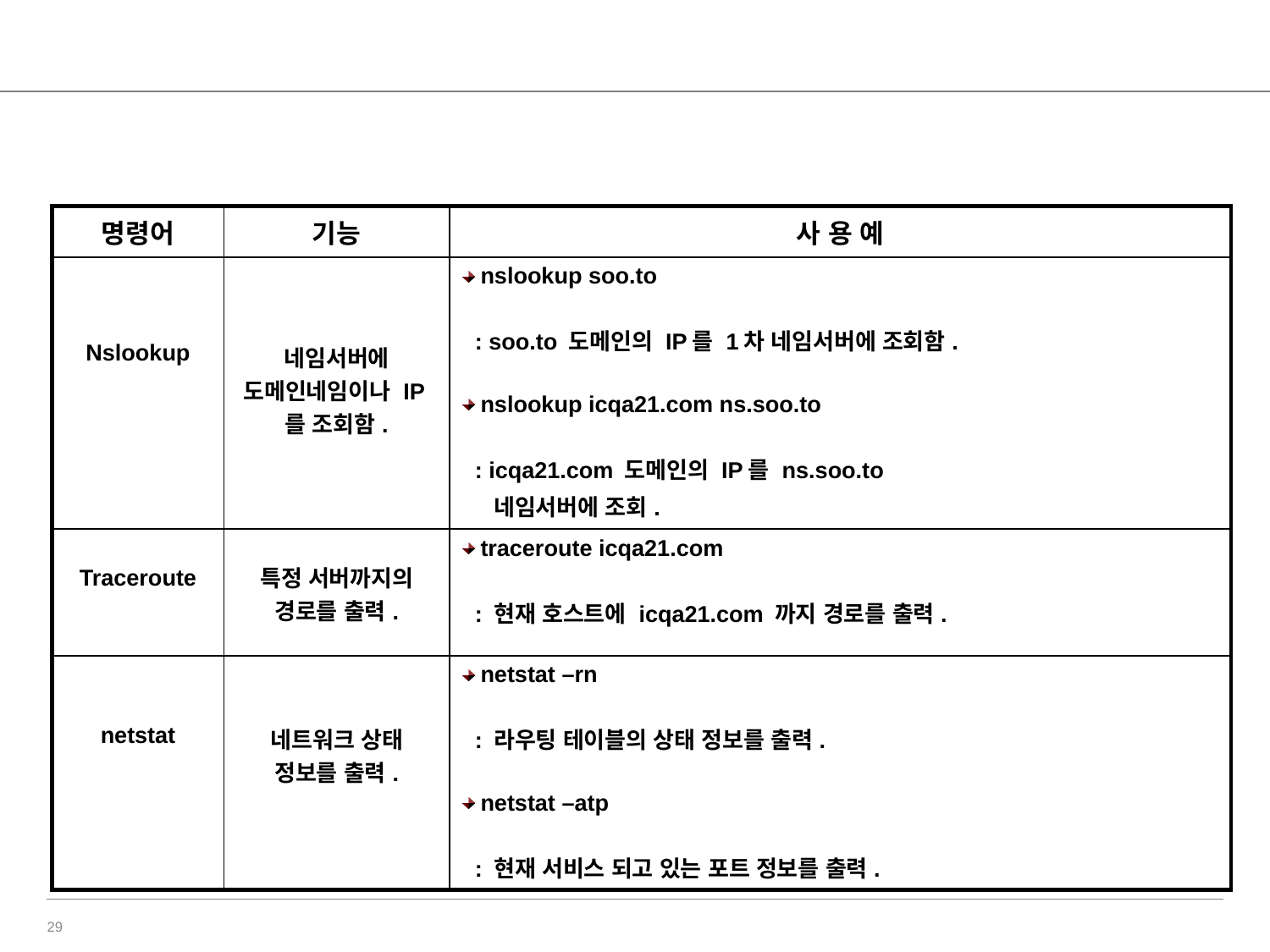

#
| 명령어 | 기능 | 사 용 예 |
| --- | --- | --- |
| Nslookup | 네임서버에 도메인네임이나 IP를 조회함. | nslookup soo.to : soo.to 도메인의 IP를 1차 네임서버에 조회함. nslookup icqa21.com ns.soo.to : icqa21.com 도메인의 IP를 ns.soo.to 네임서버에 조회. |
| Traceroute | 특정 서버까지의 경로를 출력. | traceroute icqa21.com : 현재 호스트에 icqa21.com 까지 경로를 출력. |
| netstat | 네트워크 상태 정보를 출력. | netstat –rn : 라우팅 테이블의 상태 정보를 출력. netstat –atp : 현재 서비스 되고 있는 포트 정보를 출력. |